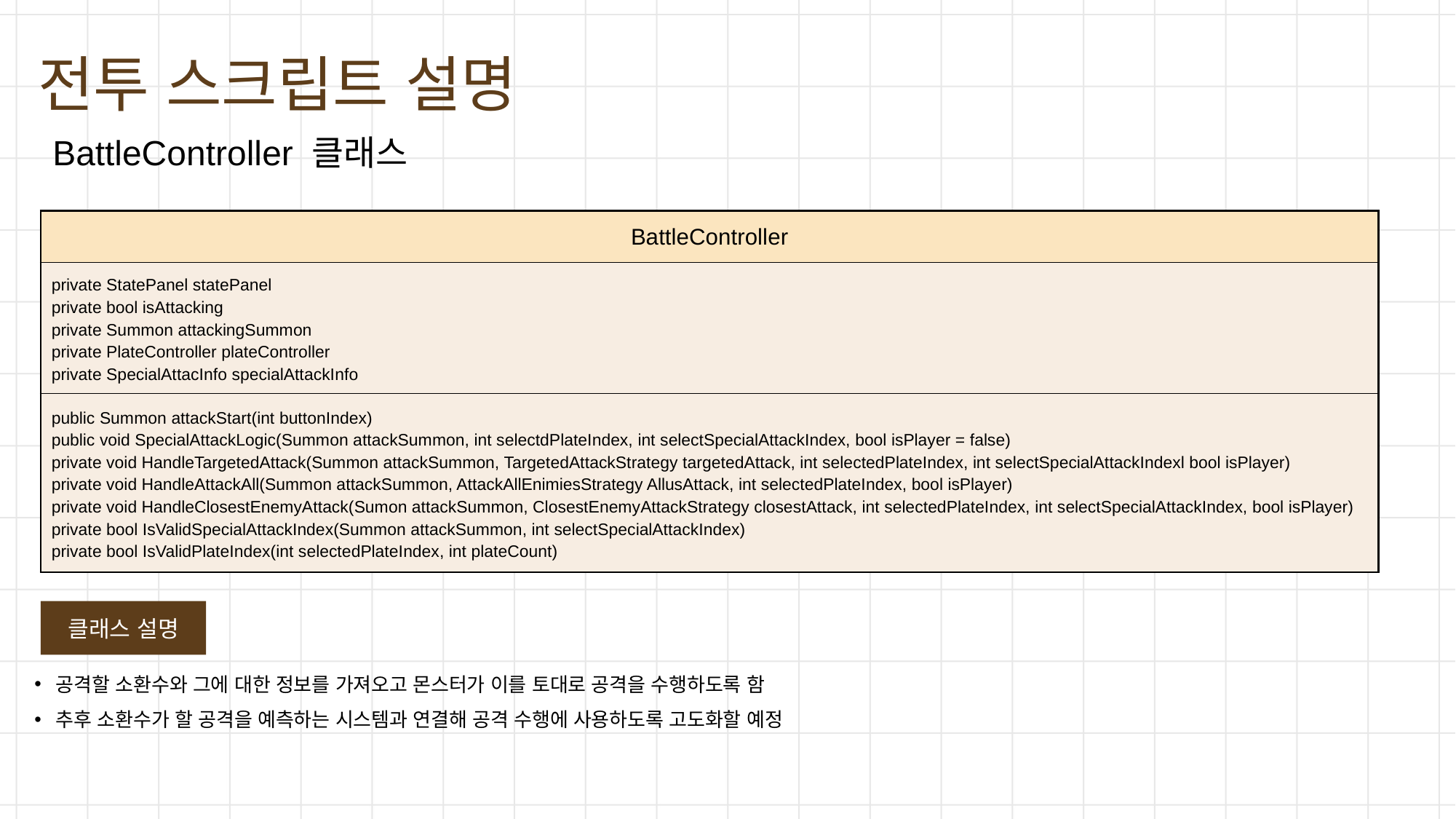

전투 스크립트 설명
BattleController 클래스
| BattleController |
| --- |
| private StatePanel statePanel private bool isAttacking private Summon attackingSummon private PlateController plateController private SpecialAttacInfo specialAttackInfo |
| public Summon attackStart(int buttonIndex) public void SpecialAttackLogic(Summon attackSummon, int selectdPlateIndex, int selectSpecialAttackIndex, bool isPlayer = false) private void HandleTargetedAttack(Summon attackSummon, TargetedAttackStrategy targetedAttack, int selectedPlateIndex, int selectSpecialAttackIndexl bool isPlayer) private void HandleAttackAll(Summon attackSummon, AttackAllEnimiesStrategy AllusAttack, int selectedPlateIndex, bool isPlayer) private void HandleClosestEnemyAttack(Sumon attackSummon, ClosestEnemyAttackStrategy closestAttack, int selectedPlateIndex, int selectSpecialAttackIndex, bool isPlayer) private bool IsValidSpecialAttackIndex(Summon attackSummon, int selectSpecialAttackIndex) private bool IsValidPlateIndex(int selectedPlateIndex, int plateCount) |
클래스 설명
공격할 소환수와 그에 대한 정보를 가져오고 몬스터가 이를 토대로 공격을 수행하도록 함
추후 소환수가 할 공격을 예측하는 시스템과 연결해 공격 수행에 사용하도록 고도화할 예정